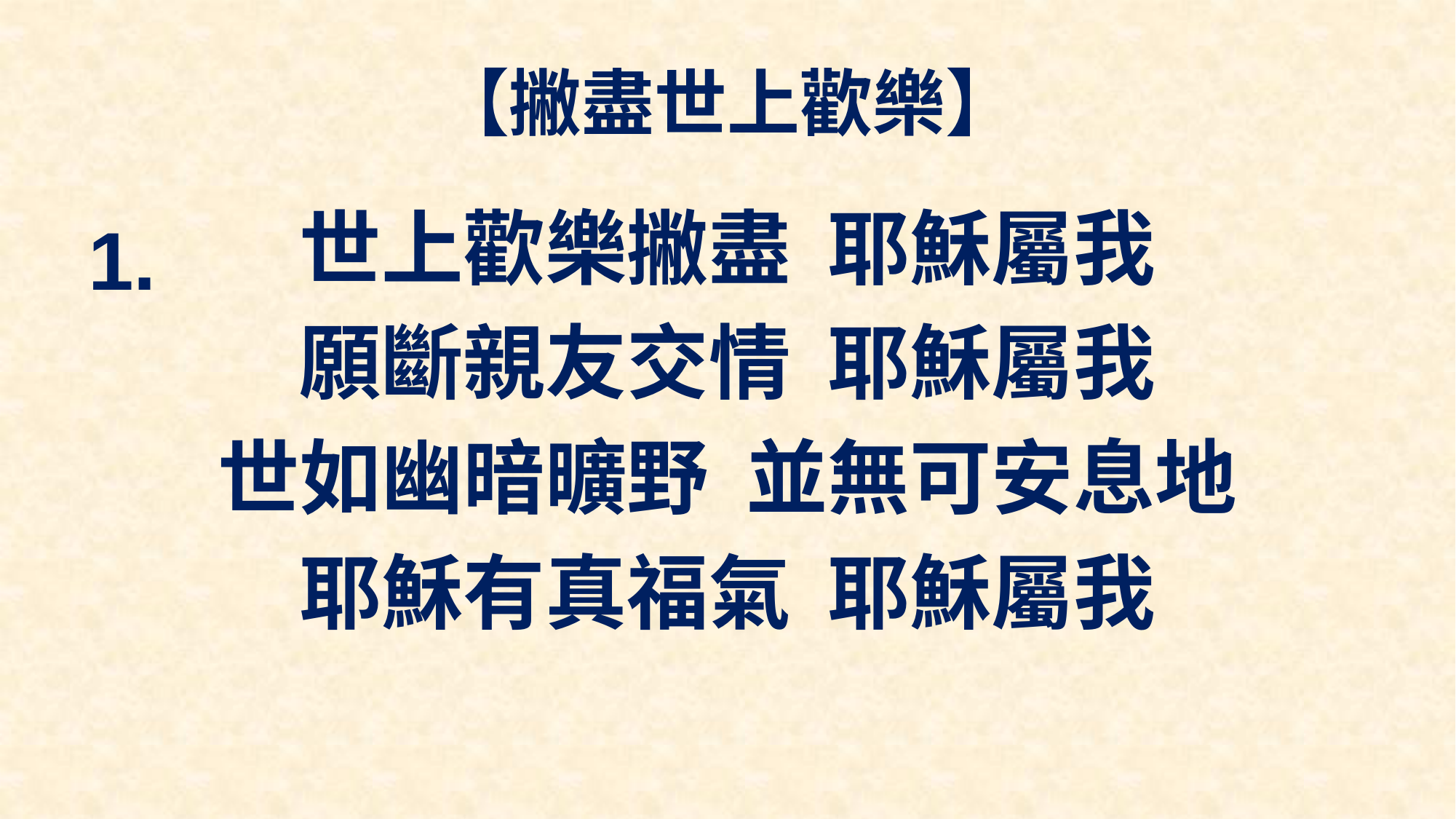

# 【撇盡世上歡樂】
世上歡樂撇盡  耶穌屬我
願斷親友交情  耶穌屬我
世如幽暗曠野  並無可安息地
耶穌有真福氣  耶穌屬我
1.